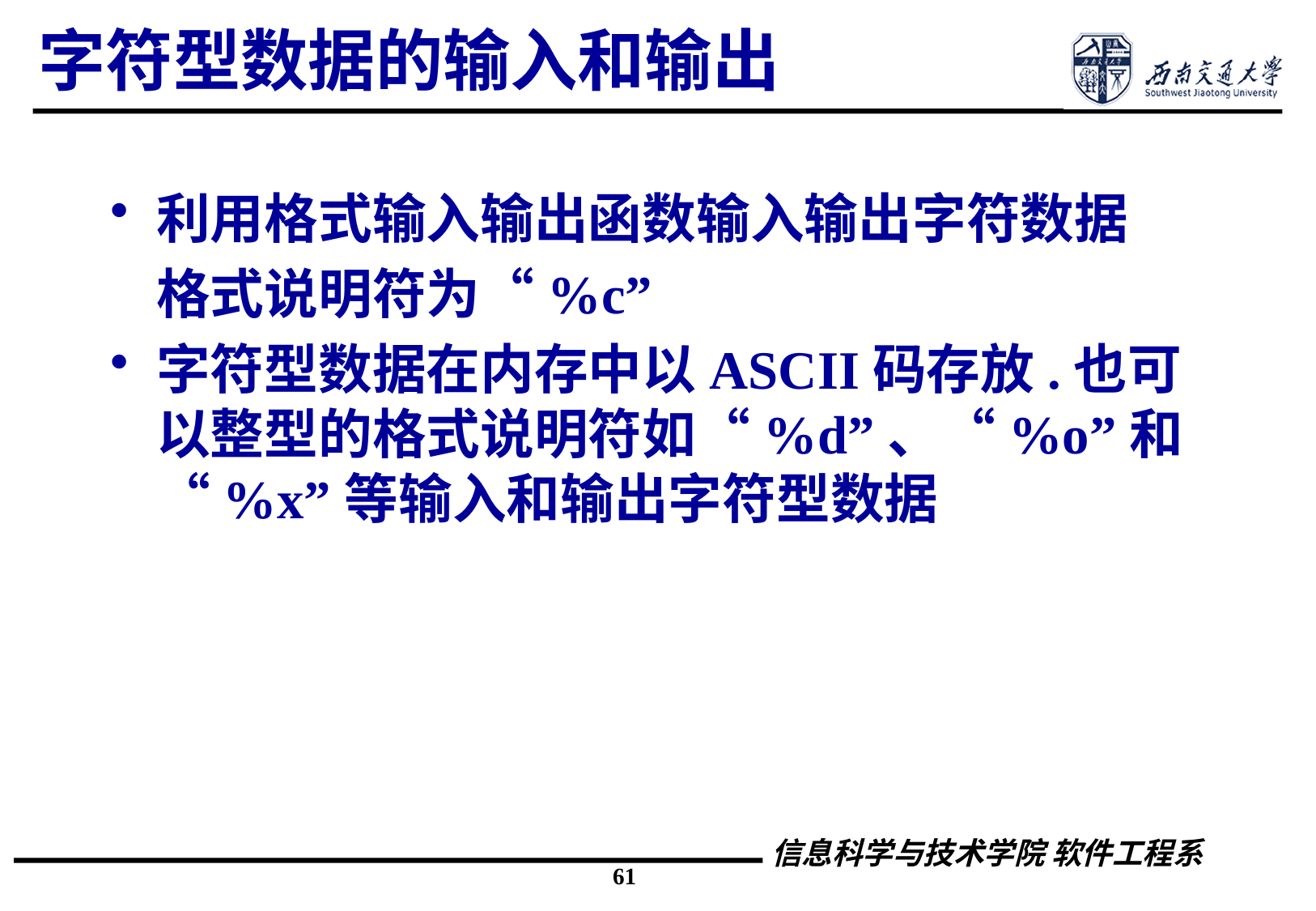

# 字符型数据的输入和输出
利用格式输入输出函数输入输出字符数据
	格式说明符为“%c”
字符型数据在内存中以ASCII码存放.也可以整型的格式说明符如“%d”、“%o”和“%x”等输入和输出字符型数据
61